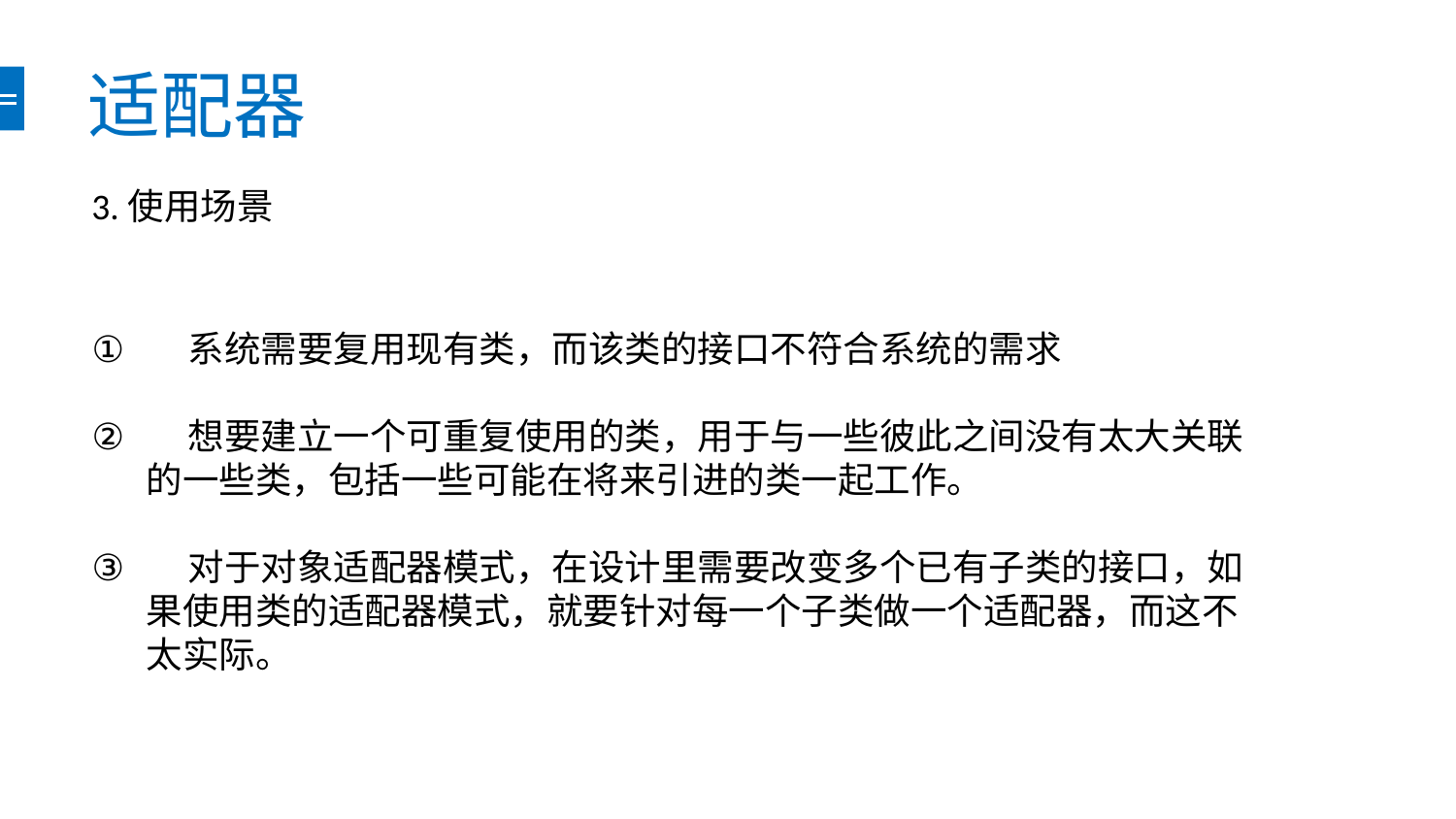

# 适配器
3.使用场景

    系统需要复用现有类，而该类的接口不符合系统的需求

    想要建立一个可重复使用的类，用于与一些彼此之间没有太大关联的一些类，包括一些可能在将来引进的类一起工作。

    对于对象适配器模式，在设计里需要改变多个已有子类的接口，如果使用类的适配器模式，就要针对每一个子类做一个适配器，而这不太实际。